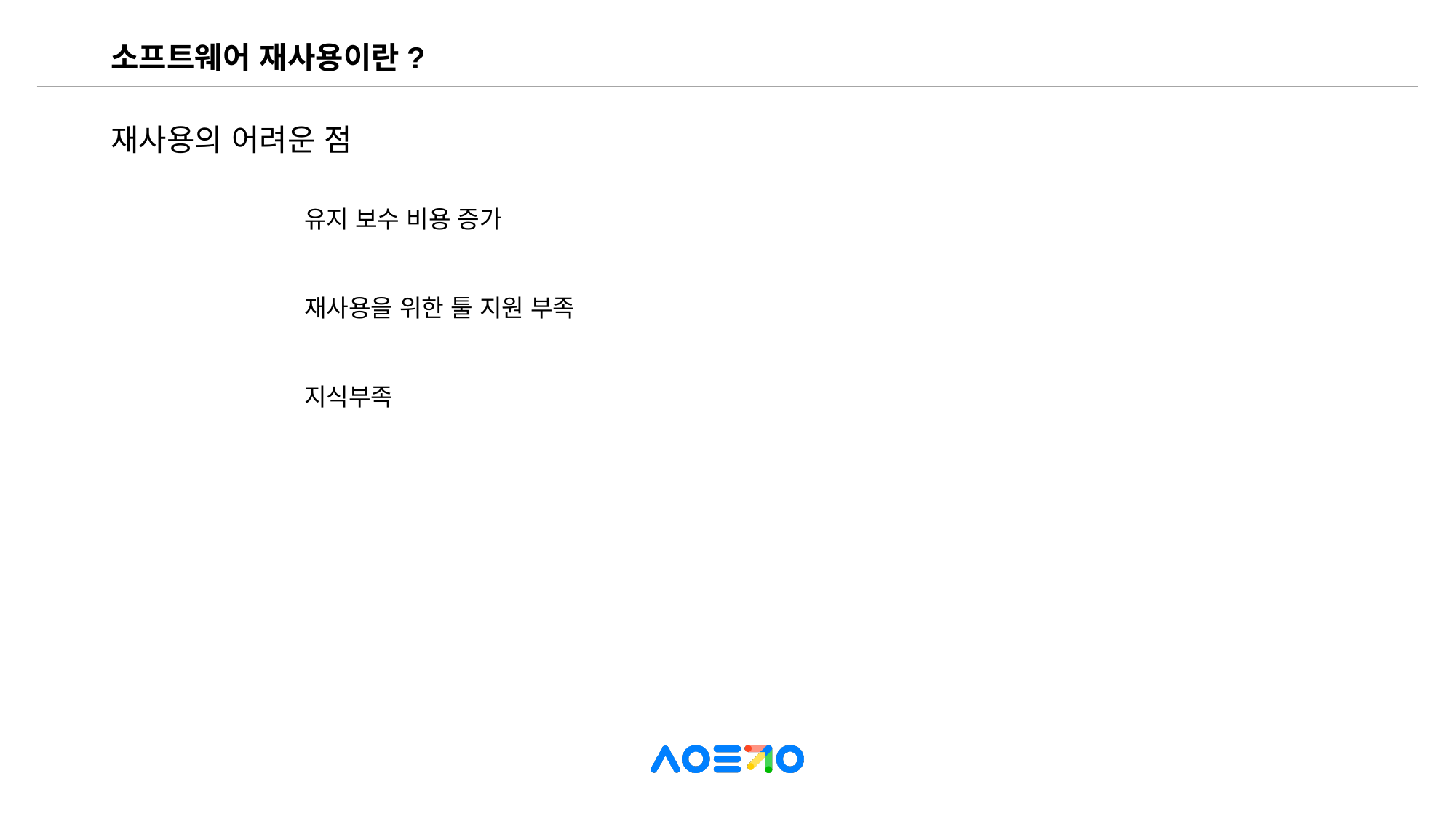

# 소프트웨어 재사용이란?
재사용의 어려운 점

유지 보수 비용 증가

재사용을 위한 툴 지원 부족

지식부족